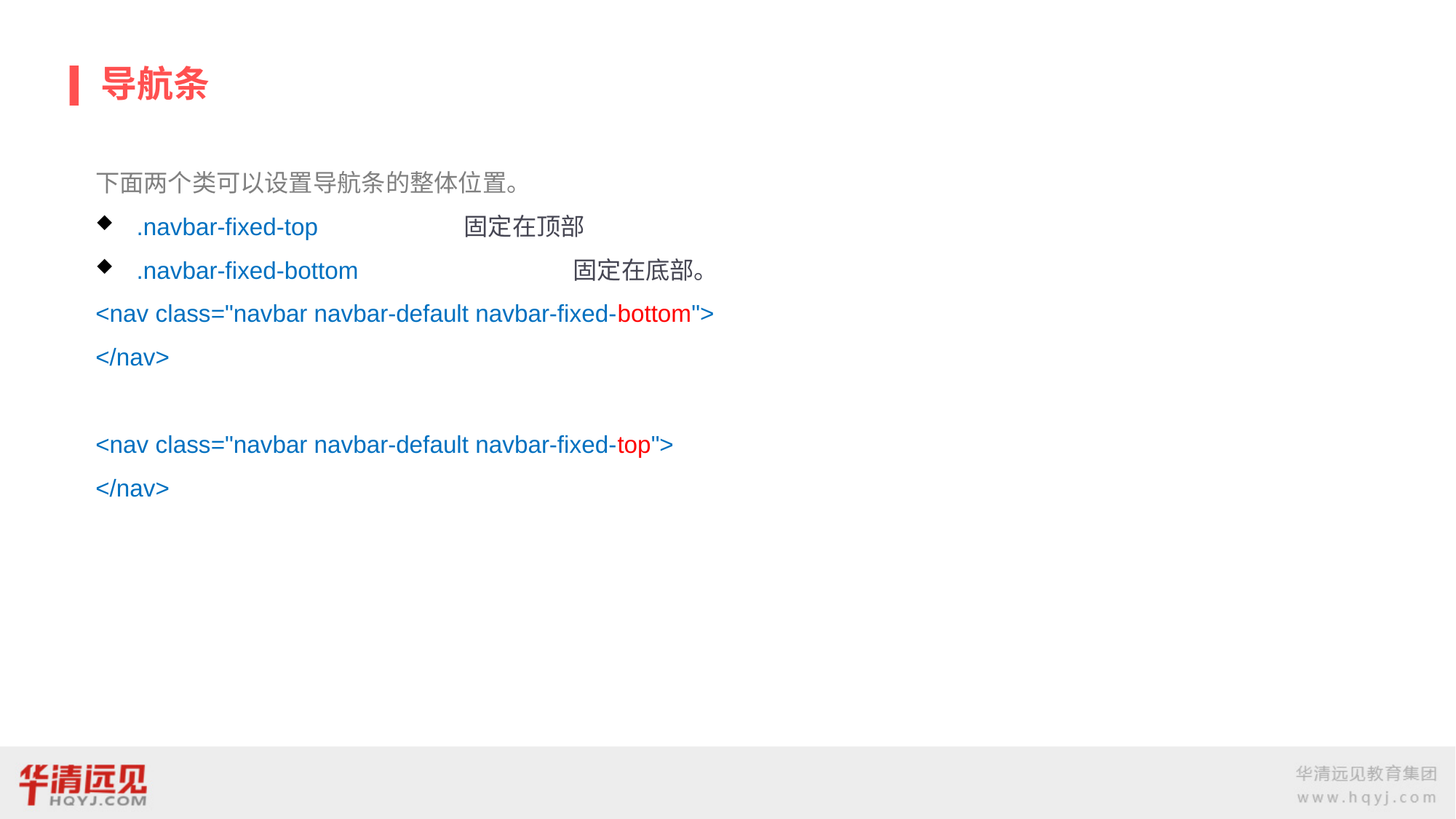

# 导航条
下面两个类可以设置导航条的整体位置。
.navbar-fixed-top		固定在顶部
.navbar-fixed-bottom		固定在底部。
<nav class="navbar navbar-default navbar-fixed-bottom">
</nav>

<nav class="navbar navbar-default navbar-fixed-top">
</nav>